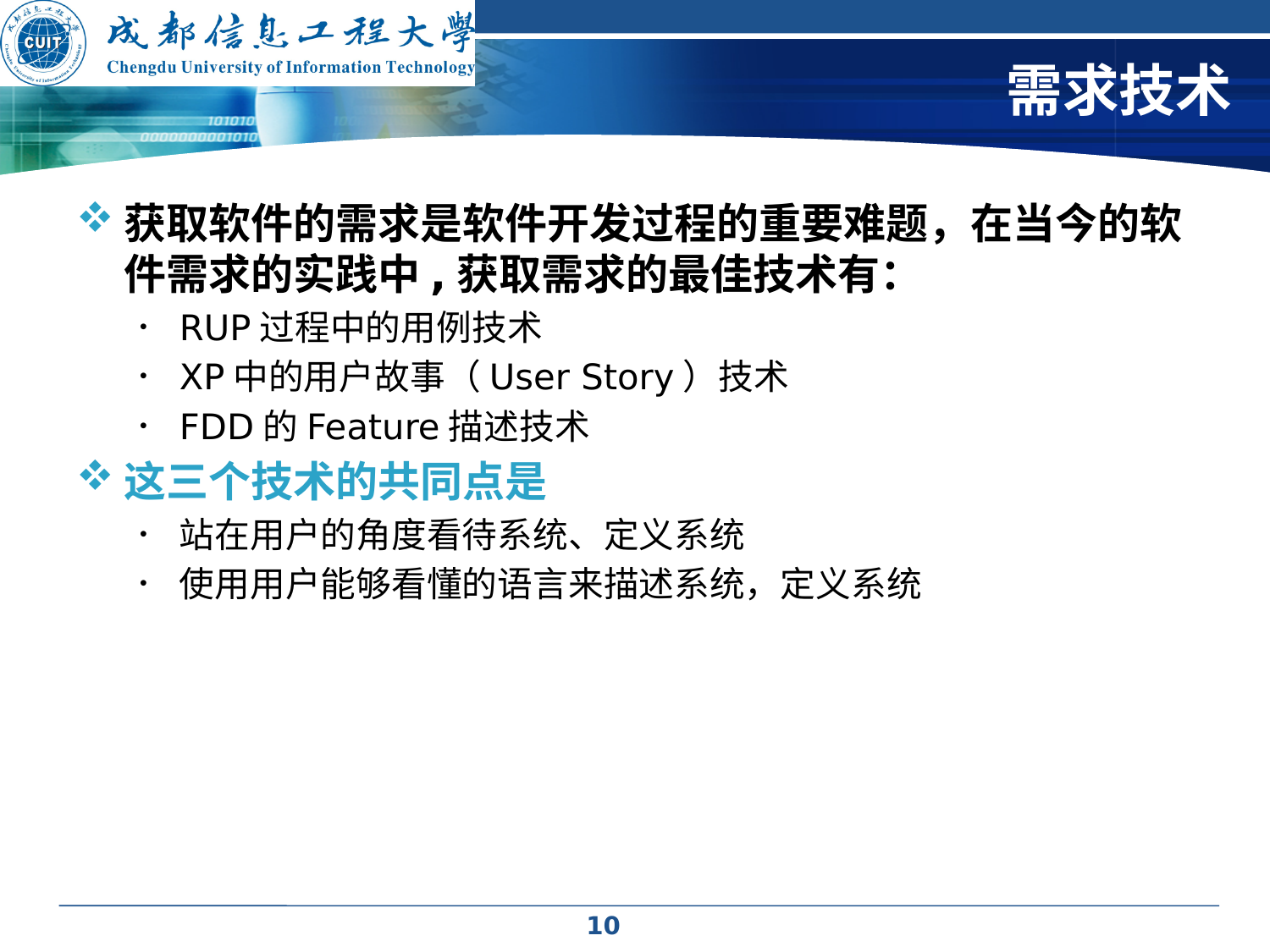

# 需求技术
获取软件的需求是软件开发过程的重要难题，在当今的软件需求的实践中,获取需求的最佳技术有：
RUP过程中的用例技术
XP中的用户故事（User Story）技术
FDD的Feature描述技术
这三个技术的共同点是
站在用户的角度看待系统、定义系统
使用用户能够看懂的语言来描述系统，定义系统

10